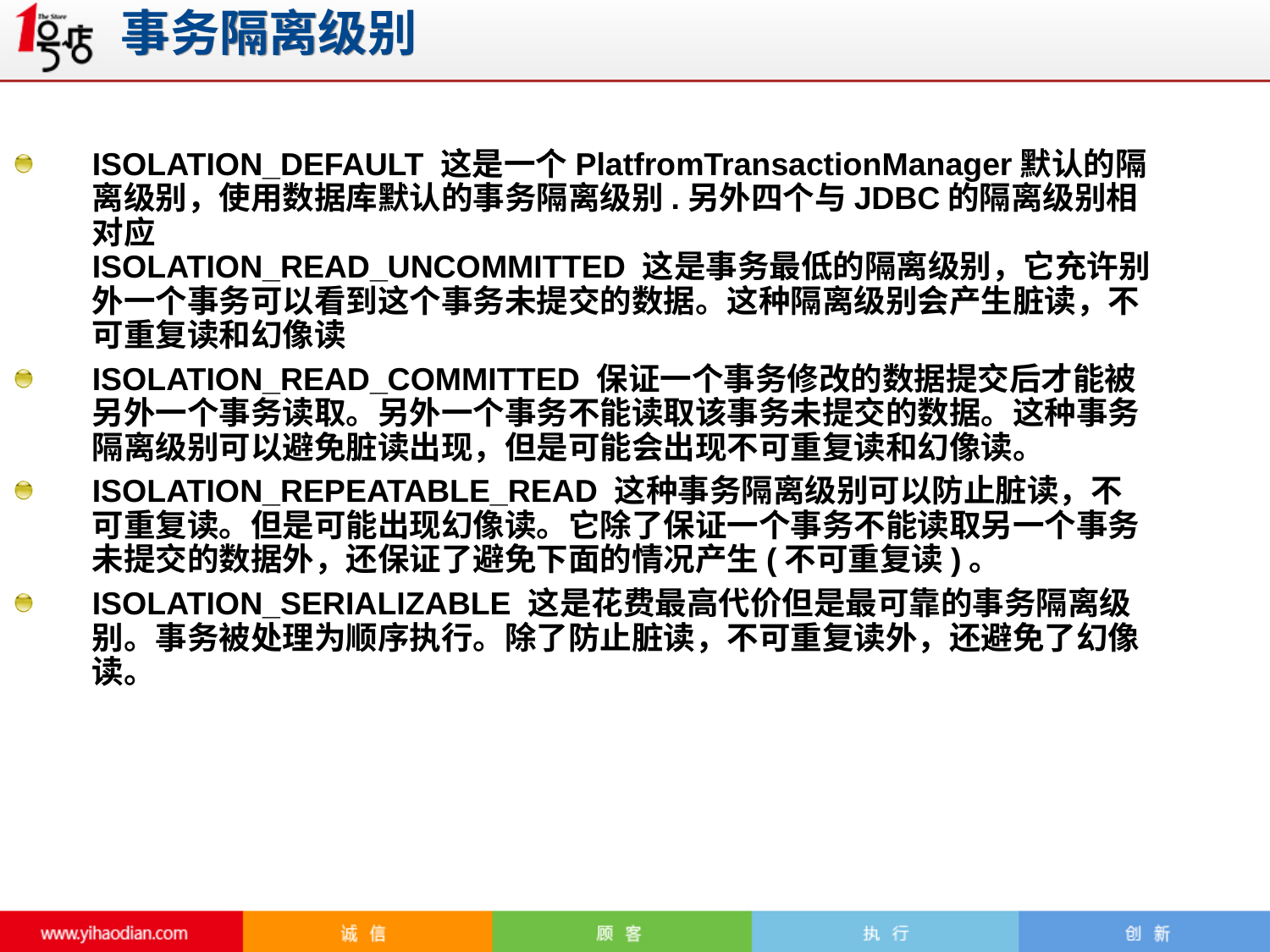

事务隔离级别
ISOLATION_DEFAULT 这是一个PlatfromTransactionManager默认的隔离级别，使用数据库默认的事务隔离级别.另外四个与JDBC的隔离级别相对应 
ISOLATION_READ_UNCOMMITTED 这是事务最低的隔离级别，它充许别外一个事务可以看到这个事务未提交的数据。这种隔离级别会产生脏读，不可重复读和幻像读
ISOLATION_READ_COMMITTED 保证一个事务修改的数据提交后才能被另外一个事务读取。另外一个事务不能读取该事务未提交的数据。这种事务隔离级别可以避免脏读出现，但是可能会出现不可重复读和幻像读。
ISOLATION_REPEATABLE_READ 这种事务隔离级别可以防止脏读，不可重复读。但是可能出现幻像读。它除了保证一个事务不能读取另一个事务未提交的数据外，还保证了避免下面的情况产生(不可重复读)。
ISOLATION_SERIALIZABLE 这是花费最高代价但是最可靠的事务隔离级别。事务被处理为顺序执行。除了防止脏读，不可重复读外，还避免了幻像读。